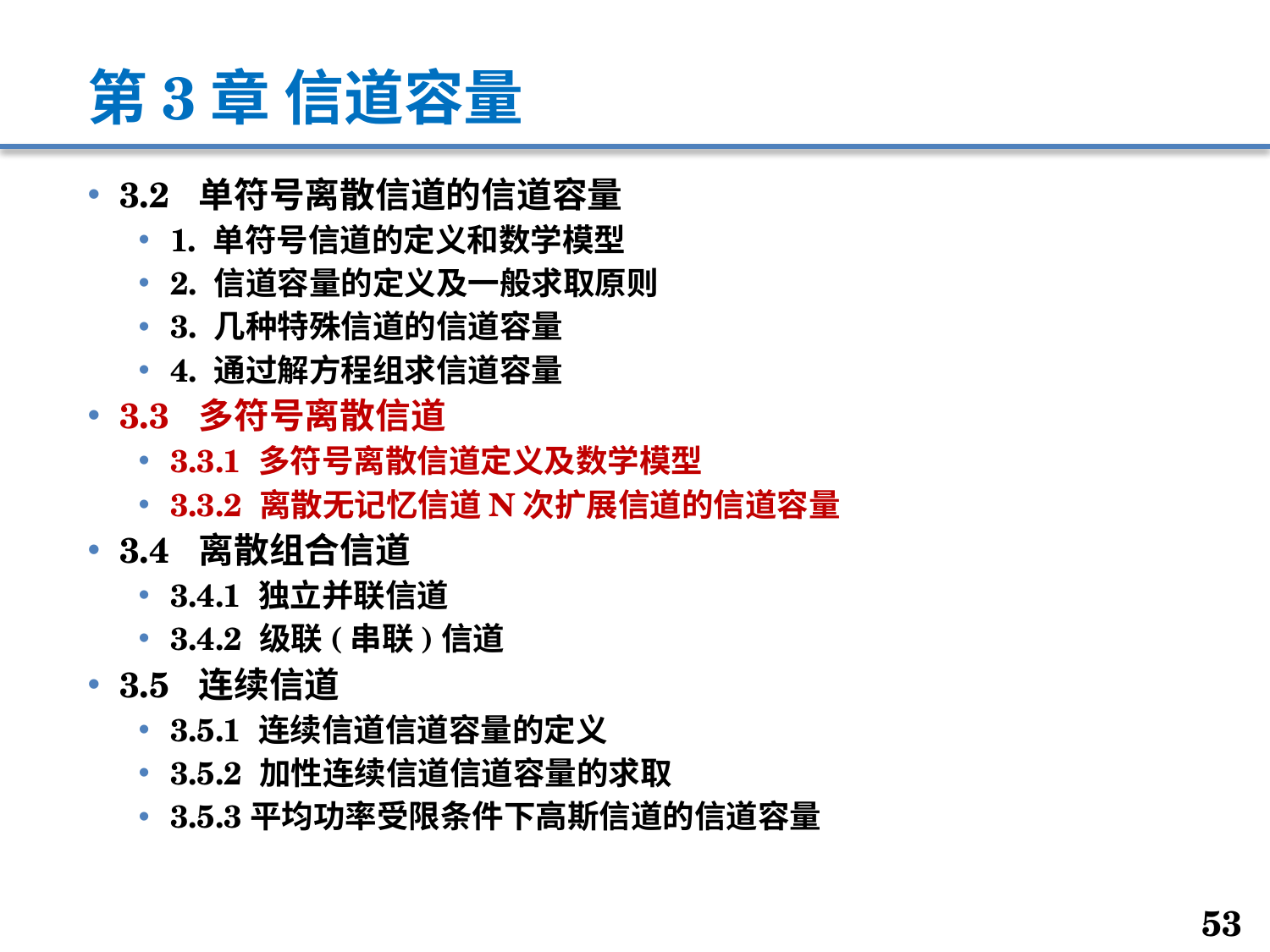

# 第3章 信道容量
3.2  单符号离散信道的信道容量
1. 单符号信道的定义和数学模型
2. 信道容量的定义及一般求取原则
3. 几种特殊信道的信道容量
4. 通过解方程组求信道容量
3.3  多符号离散信道
3.3.1 多符号离散信道定义及数学模型
3.3.2 离散无记忆信道N次扩展信道的信道容量
3.4  离散组合信道
3.4.1 独立并联信道
3.4.2 级联(串联)信道
3.5  连续信道
3.5.1 连续信道信道容量的定义
3.5.2 加性连续信道信道容量的求取
3.5.3平均功率受限条件下高斯信道的信道容量
53